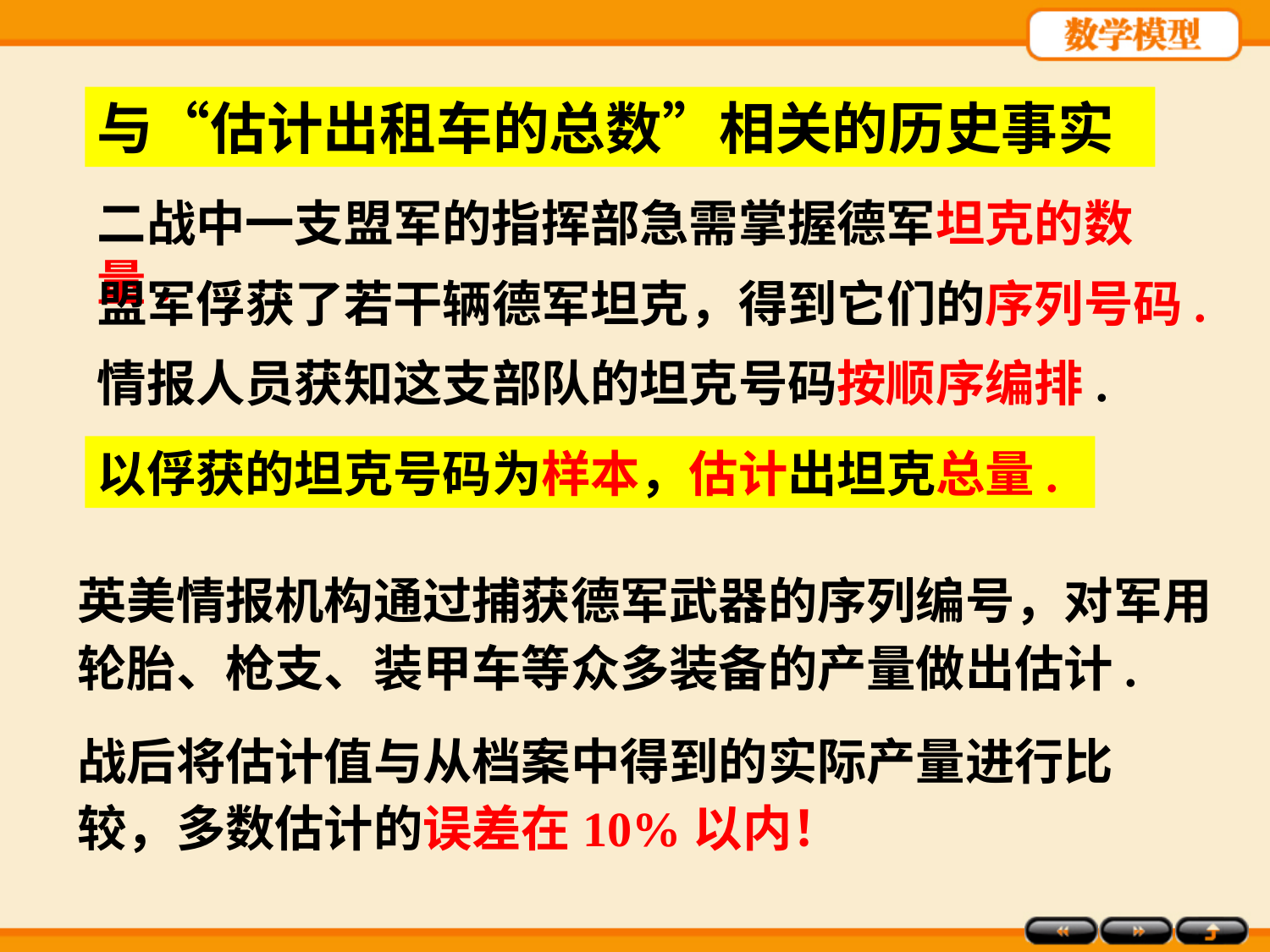

与“估计出租车的总数”相关的历史事实
二战中一支盟军的指挥部急需掌握德军坦克的数量.
盟军俘获了若干辆德军坦克，得到它们的序列号码.
情报人员获知这支部队的坦克号码按顺序编排.
以俘获的坦克号码为样本，估计出坦克总量.
英美情报机构通过捕获德军武器的序列编号，对军用轮胎、枪支、装甲车等众多装备的产量做出估计.
战后将估计值与从档案中得到的实际产量进行比较，多数估计的误差在10%以内！